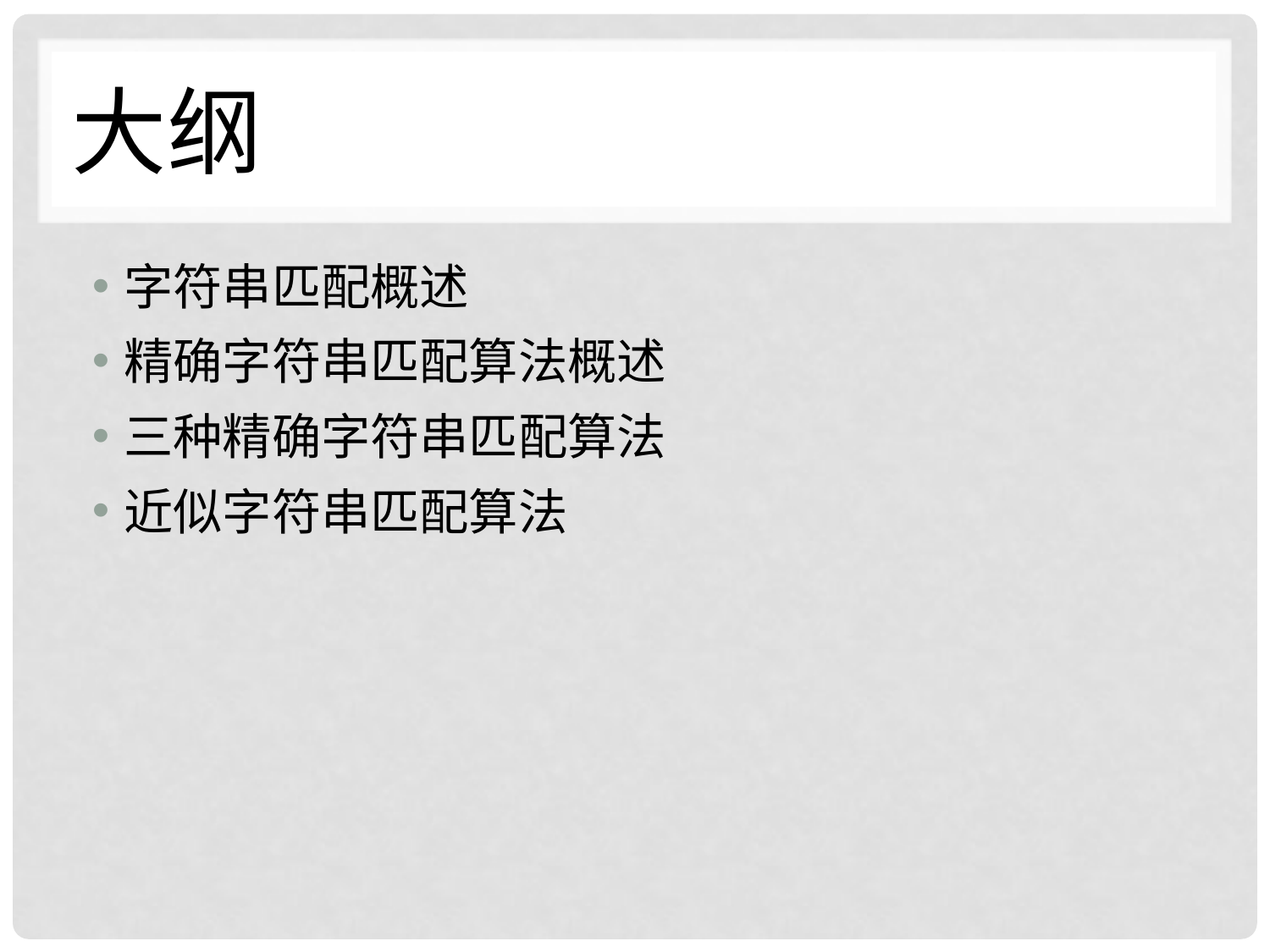

# 大纲
字符串匹配概述
精确字符串匹配算法概述
三种精确字符串匹配算法
近似字符串匹配算法